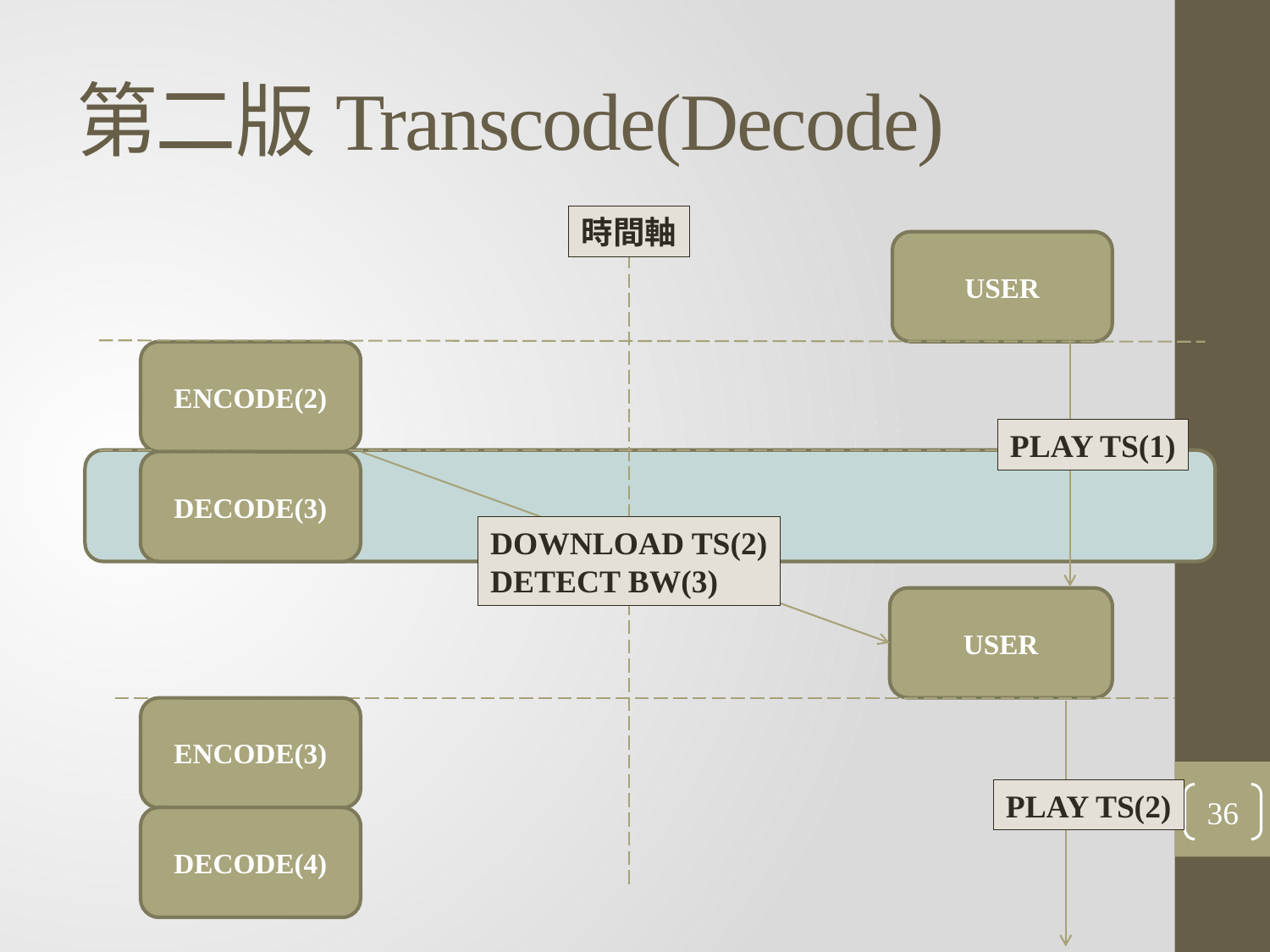

# 第二版Transcode(Decode)
時間軸
USER
PLAY TS(1)
ENCODE(2)

DECODE(3)
DOWNLOAD TS(2)
DETECT BW(3)
USER
ENCODE(3)
PLAY TS(2)
36
DECODE(4)